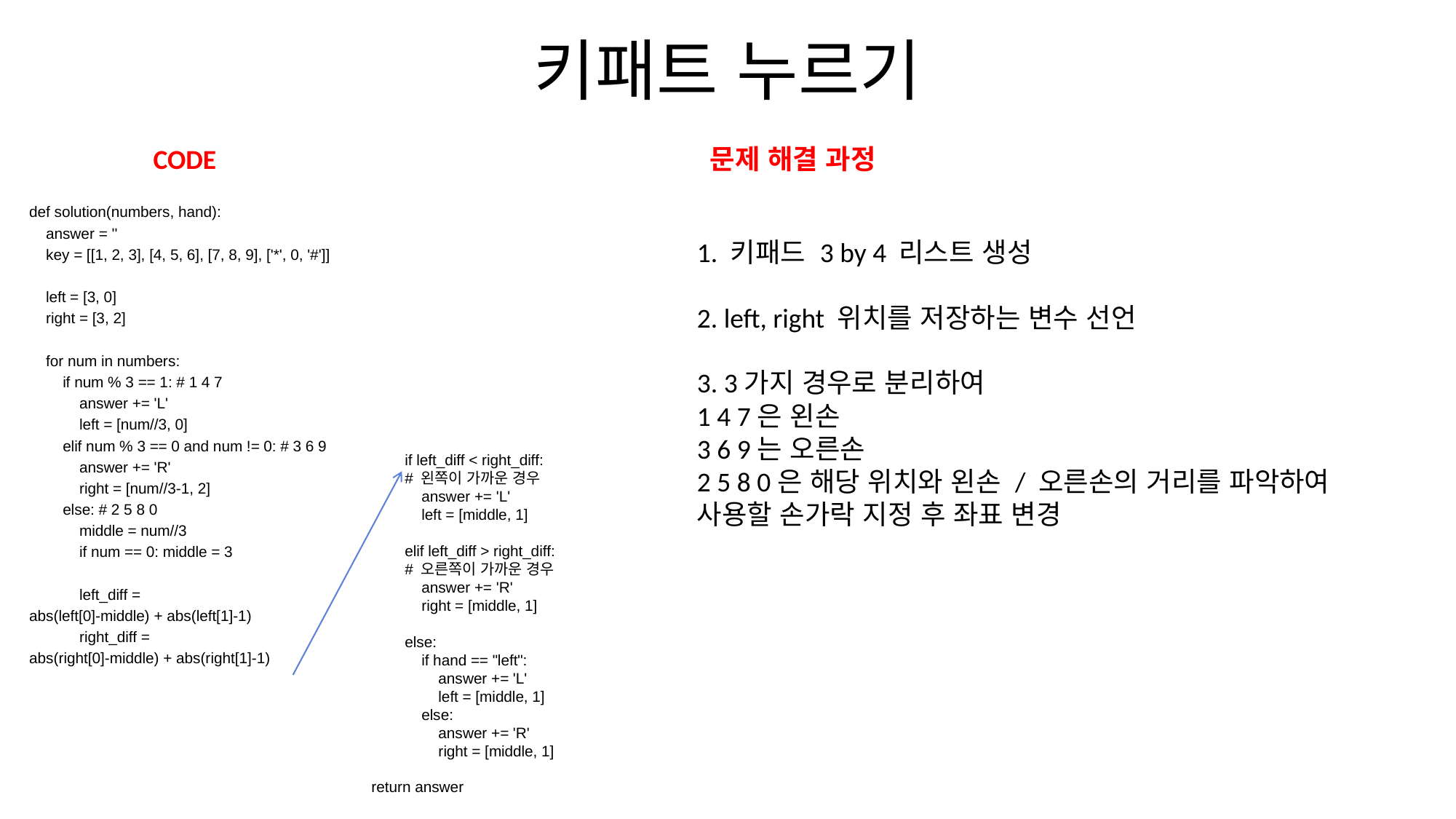

# 키패트 누르기
CODE
문제 해결 과정
def solution(numbers, hand):
    answer = ''
    key = [[1, 2, 3], [4, 5, 6], [7, 8, 9], ['*', 0, '#']]

    left = [3, 0]
    right = [3, 2]

    for num in numbers:
        if num % 3 == 1: # 1 4 7
            answer += 'L'
            left = [num//3, 0]
        elif num % 3 == 0 and num != 0: # 3 6 9
            answer += 'R'
            right = [num//3-1, 2]
        else: # 2 5 8 0
            middle = num//3
            if num == 0: middle = 3

            left_diff =
abs(left[0]-middle) + abs(left[1]-1)
            right_diff =
abs(right[0]-middle) + abs(right[1]-1)

1. 키패드 3 by 4 리스트 생성

2. left, right 위치를 저장하는 변수 선언

3. 3가지 경우로 분리하여
1 4 7은 왼손
3 6 9는 오른손
2 5 8 0은 해당 위치와 왼손 / 오른손의 거리를 파악하여
사용할 손가락 지정 후 좌표 변경
            if left_diff < right_diff:
            # 왼쪽이 가까운 경우
                answer += 'L'
                left = [middle, 1]

            elif left_diff > right_diff:
            # 오른쪽이 가까운 경우
                answer += 'R'
                right = [middle, 1]

            else:
                if hand == "left":
                    answer += 'L'
                    left = [middle, 1]
                else:
                    answer += 'R'
                    right = [middle, 1]

    return answer